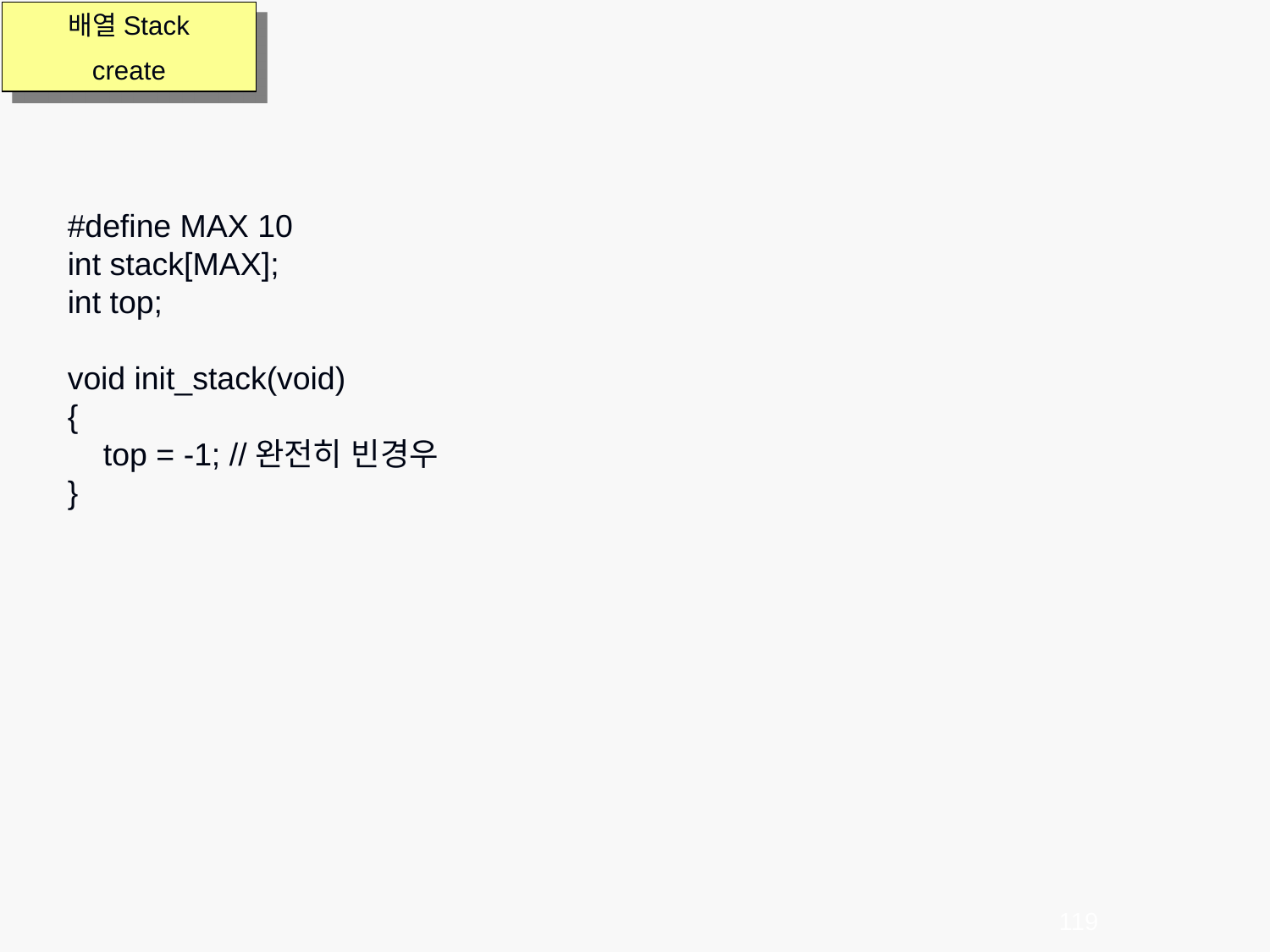

배열Stack
create
#define MAX 10
int stack[MAX];
int top;

void init_stack(void)
{
    top = -1; //완전히 빈경우
}

119